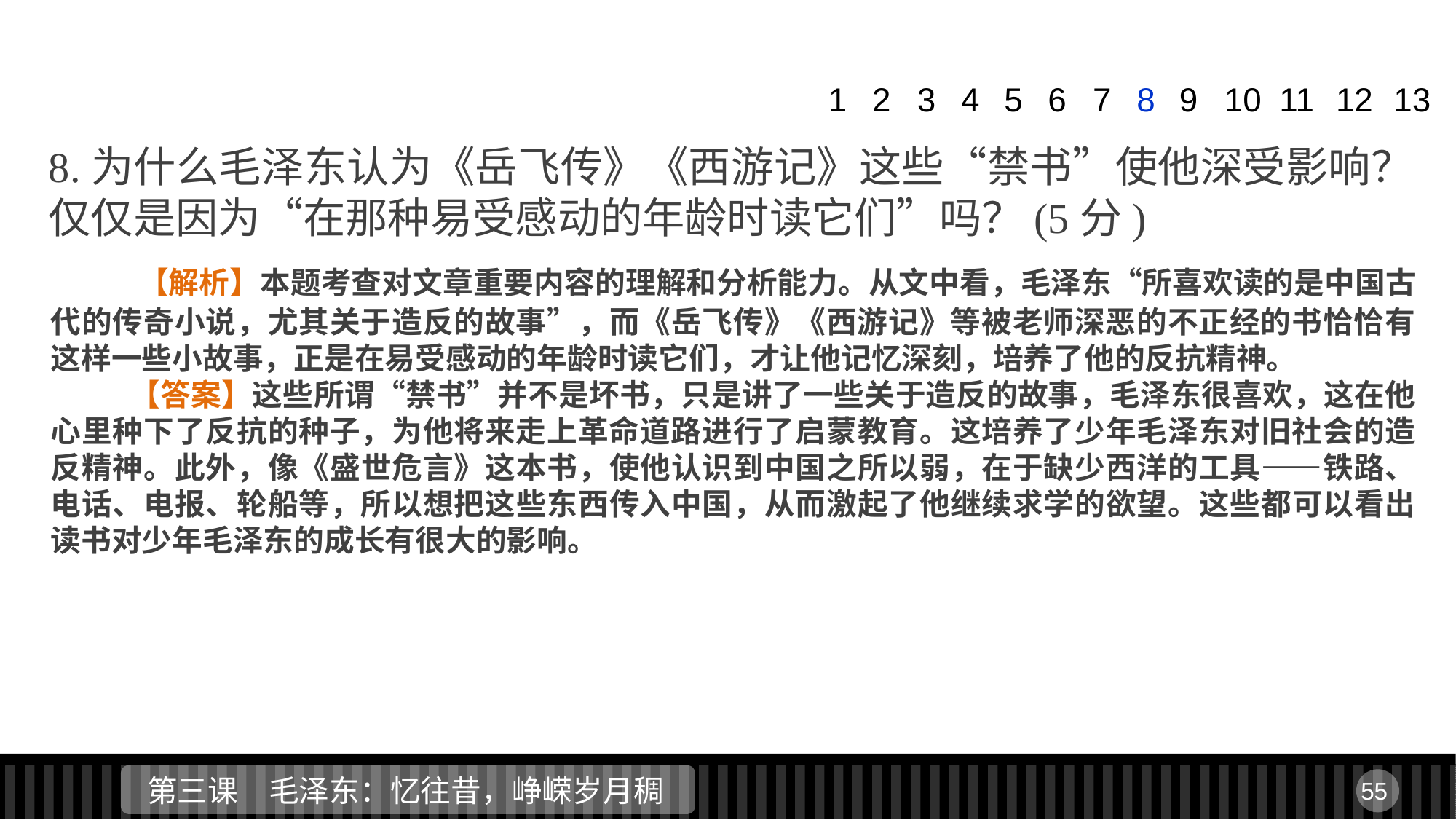

1
2
3
4
5
6
7
8
9
11
12
13
10
8.为什么毛泽东认为《岳飞传》《西游记》这些“禁书”使他深受影响？仅仅是因为“在那种易受感动的年龄时读它们”吗？(5分)
        【解析】本题考查对文章重要内容的理解和分析能力。从文中看，毛泽东“所喜欢读的是中国古代的传奇小说，尤其关于造反的故事”，而《岳飞传》《西游记》等被老师深恶的不正经的书恰恰有这样一些小故事，正是在易受感动的年龄时读它们，才让他记忆深刻，培养了他的反抗精神。
          【答案】这些所谓“禁书”并不是坏书，只是讲了一些关于造反的故事，毛泽东很喜欢，这在他心里种下了反抗的种子，为他将来走上革命道路进行了启蒙教育。这培养了少年毛泽东对旧社会的造反精神。此外，像《盛世危言》这本书，使他认识到中国之所以弱，在于缺少西洋的工具——铁路、电话、电报、轮船等，所以想把这些东西传入中国，从而激起了他继续求学的欲望。这些都可以看出读书对少年毛泽东的成长有很大的影响。